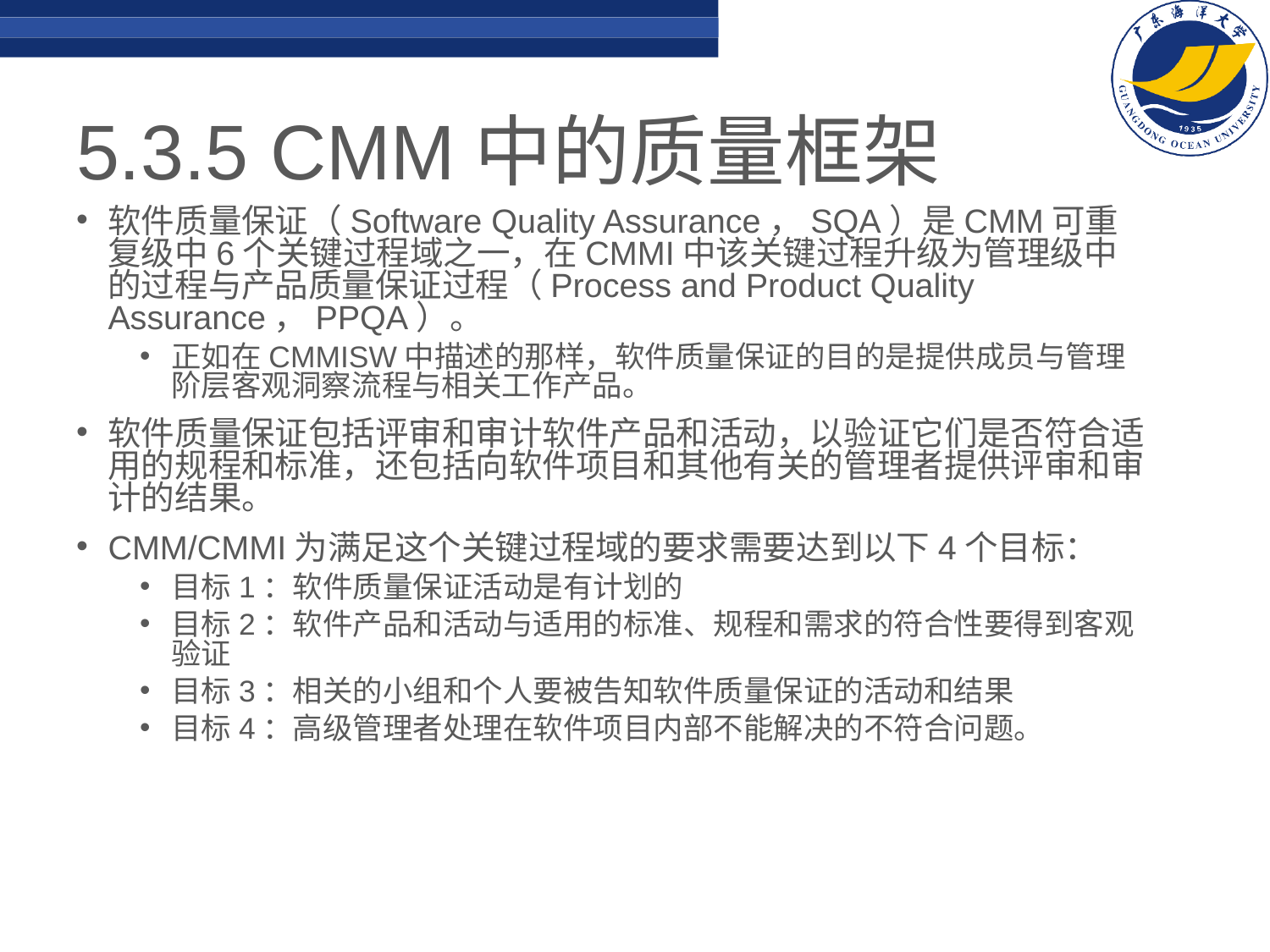

# 5.3.5 CMM中的质量框架
软件质量保证（Software Quality Assurance，SQA）是CMM可重复级中6个关键过程域之一，在CMMI中该关键过程升级为管理级中的过程与产品质量保证过程（Process and Product Quality Assurance，PPQA）。
正如在CMMISW中描述的那样，软件质量保证的目的是提供成员与管理阶层客观洞察流程与相关工作产品。
软件质量保证包括评审和审计软件产品和活动，以验证它们是否符合适用的规程和标准，还包括向软件项目和其他有关的管理者提供评审和审计的结果。
CMM/CMMI为满足这个关键过程域的要求需要达到以下4个目标：
目标1：软件质量保证活动是有计划的
目标2：软件产品和活动与适用的标准、规程和需求的符合性要得到客观验证
目标3：相关的小组和个人要被告知软件质量保证的活动和结果
目标4：高级管理者处理在软件项目内部不能解决的不符合问题。
26